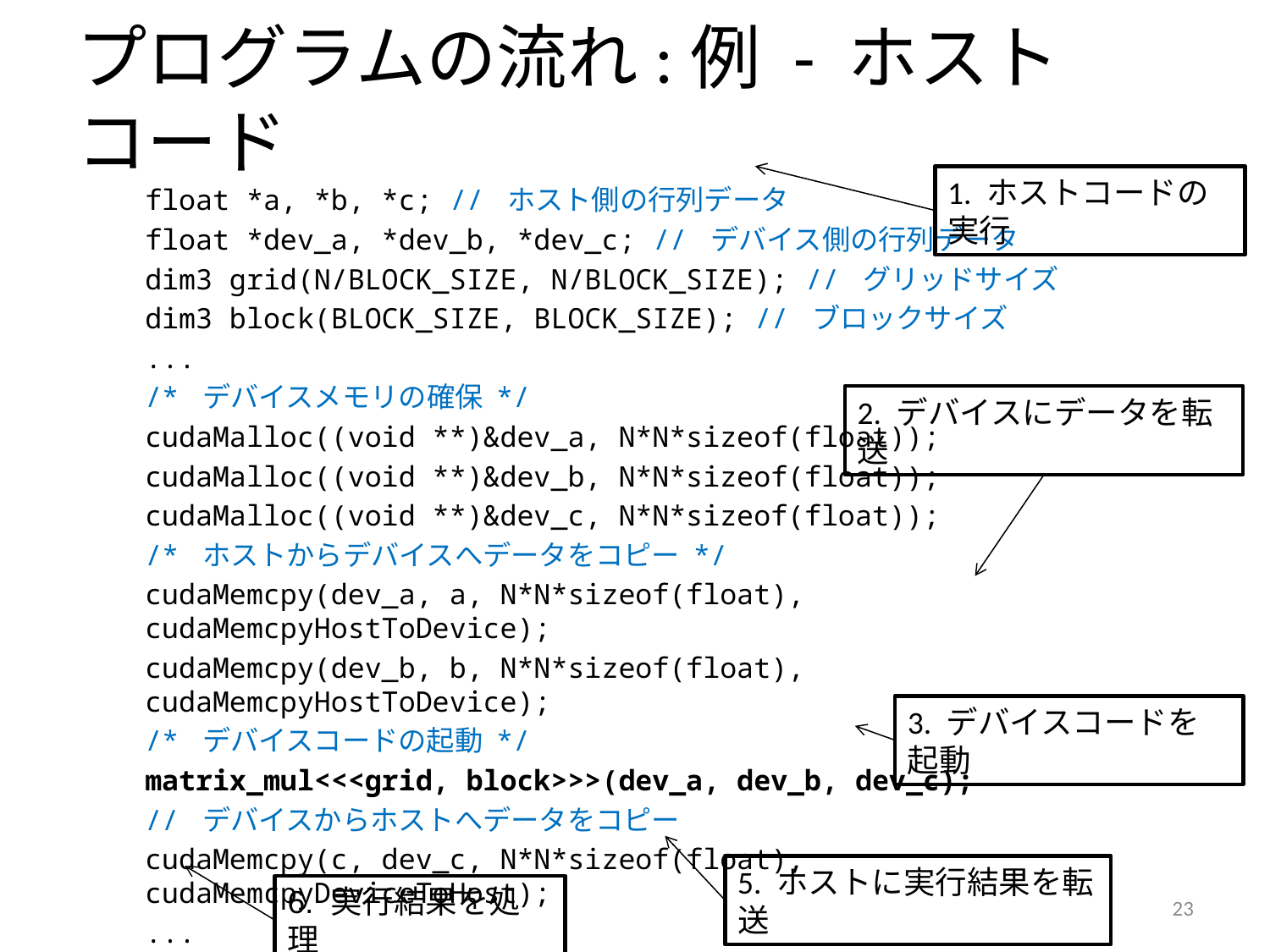

# プログラムの流れ:例 - ホストコード
1. ホストコードの実行
	float *a, *b, *c; // ホスト側の行列データ
	float *dev_a, *dev_b, *dev_c; // デバイス側の行列データ
	dim3 grid(N/BLOCK_SIZE, N/BLOCK_SIZE); // グリッドサイズ
	dim3 block(BLOCK_SIZE, BLOCK_SIZE); // ブロックサイズ
	...
	/* デバイスメモリの確保 */
	cudaMalloc((void **)&dev_a, N*N*sizeof(float));
	cudaMalloc((void **)&dev_b, N*N*sizeof(float));
	cudaMalloc((void **)&dev_c, N*N*sizeof(float));
	/* ホストからデバイスへデータをコピー */
	cudaMemcpy(dev_a, a, N*N*sizeof(float), cudaMemcpyHostToDevice);
	cudaMemcpy(dev_b, b, N*N*sizeof(float), cudaMemcpyHostToDevice);
	/* デバイスコードの起動 */
	matrix_mul<<<grid, block>>>(dev_a, dev_b, dev_c);
	// デバイスからホストへデータをコピー
	cudaMemcpy(c, dev_c, N*N*sizeof(float), cudaMemcpyDeviceToHost);
	...

2. デバイスにデータを転送
3. デバイスコードを起動
5. ホストに実行結果を転送
6. 実行結果を処理
23